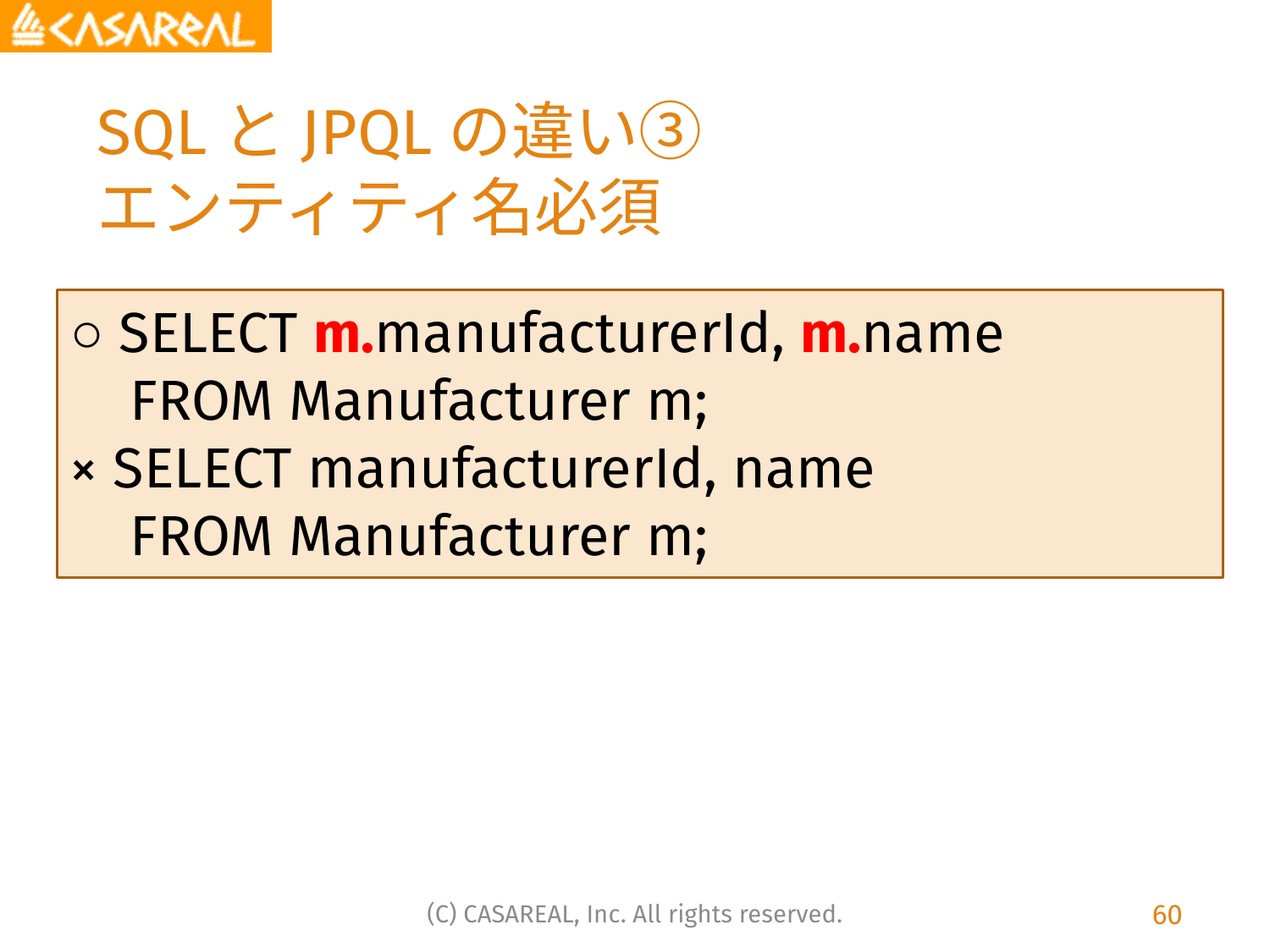

# SQLとJPQLの違い③ エンティティ名必須
○ SELECT m.manufacturerId, m.name
    FROM Manufacturer m;
× SELECT manufacturerId, name
    FROM Manufacturer m;
(C) CASAREAL, Inc. All rights reserved.
60